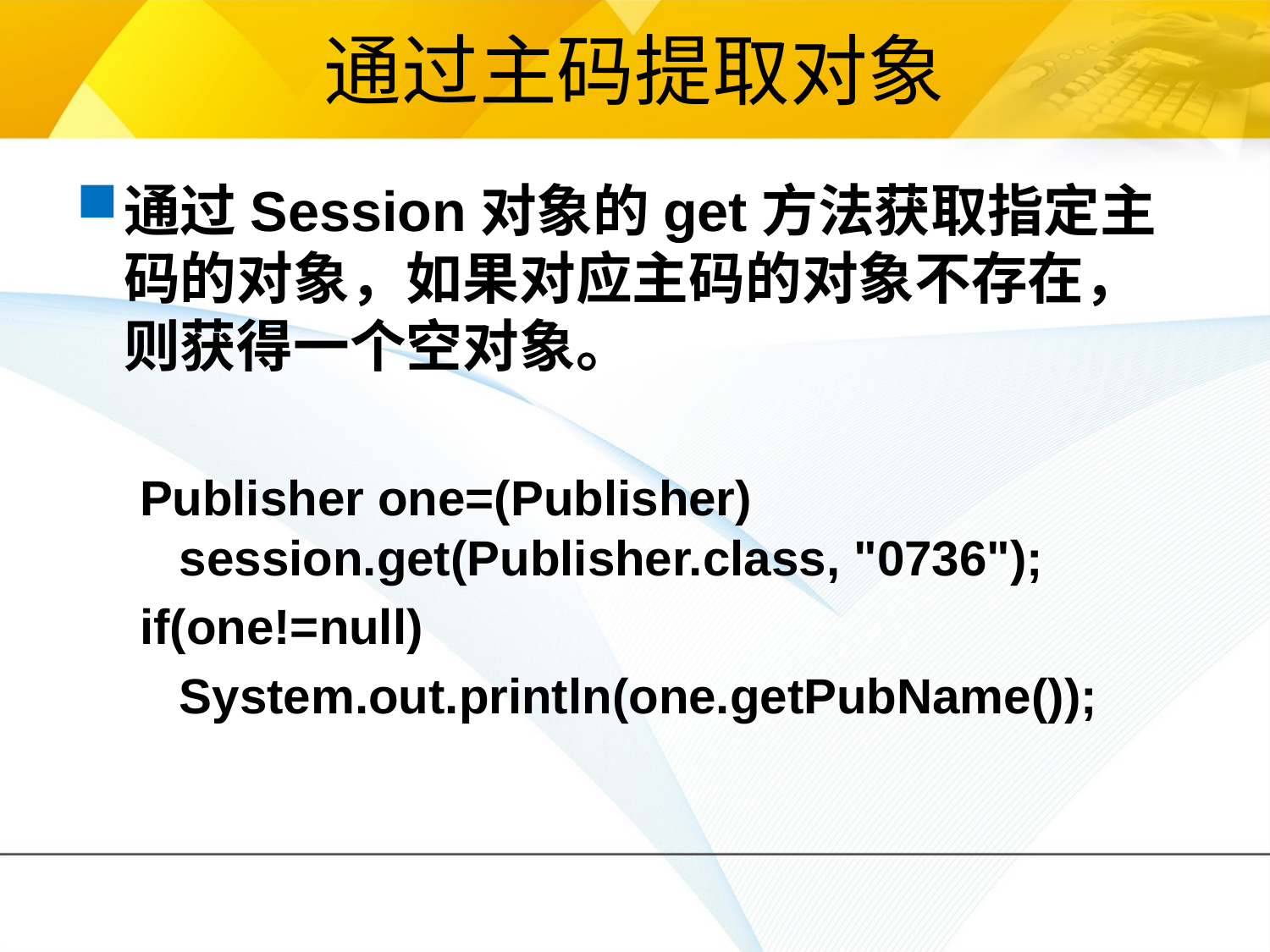

# 通过主码提取对象
通过Session对象的get方法获取指定主码的对象，如果对应主码的对象不存在，则获得一个空对象。

Publisher one=(Publisher) session.get(Publisher.class, "0736");
if(one!=null)
	System.out.println(one.getPubName());
28